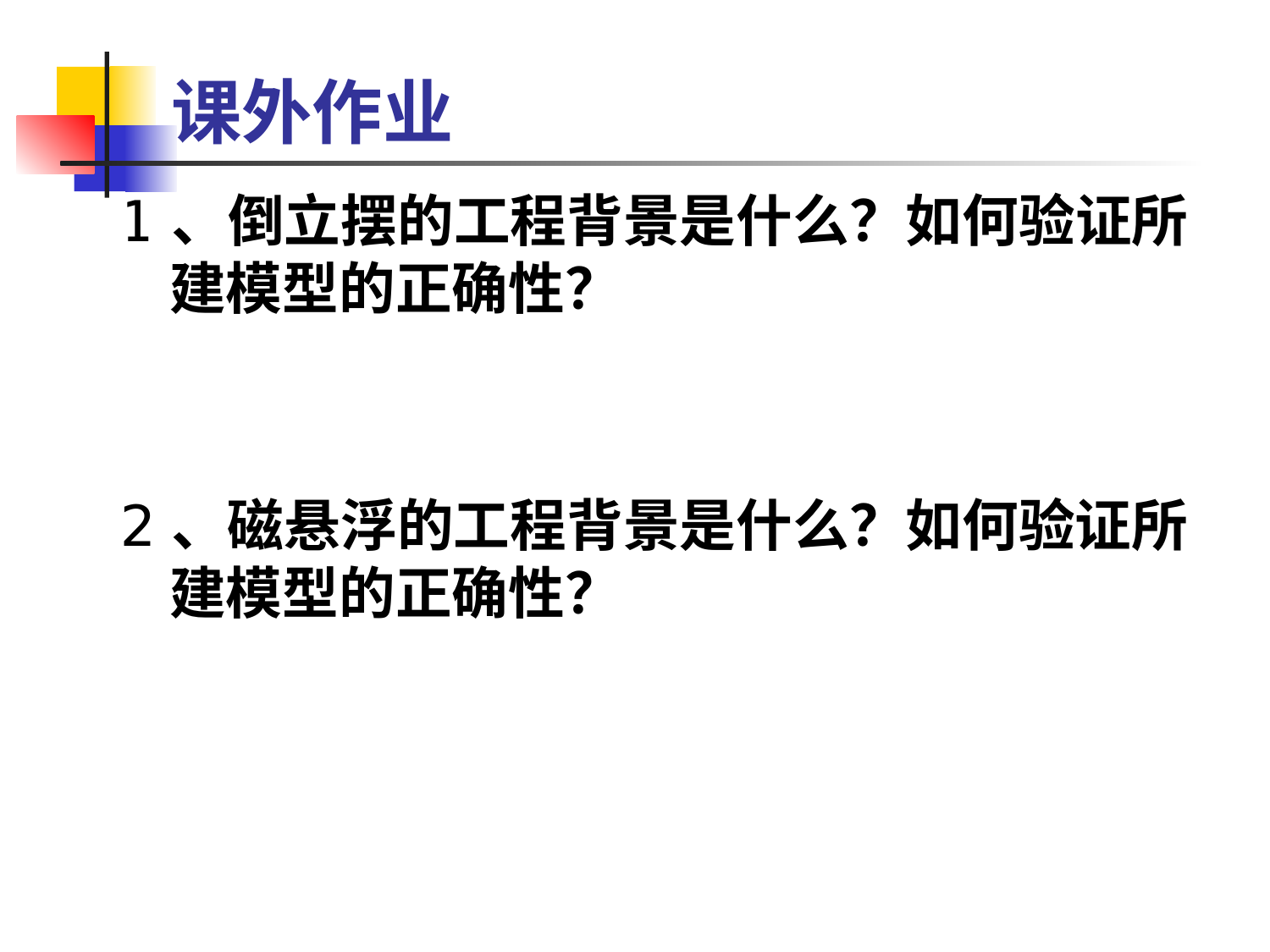

# 课外作业
1、倒立摆的工程背景是什么？如何验证所建模型的正确性？

2、磁悬浮的工程背景是什么？如何验证所建模型的正确性？